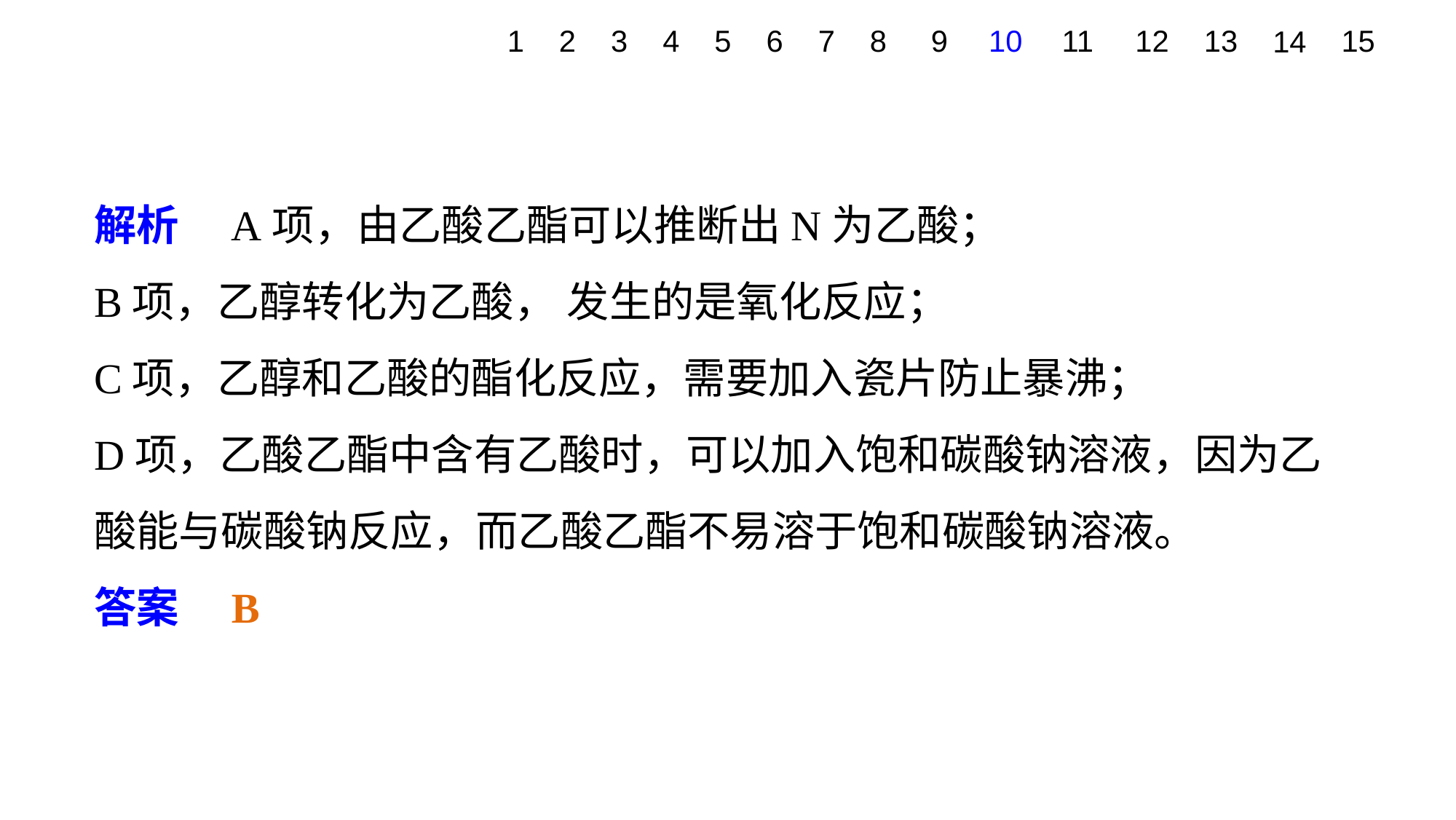

1
2
3
4
5
6
7
8
9
10
12
13
15
11
14
解析　A项，由乙酸乙酯可以推断出N为乙酸；
B项，乙醇转化为乙酸， 发生的是氧化反应；
C项，乙醇和乙酸的酯化反应，需要加入瓷片防止暴沸；
D项，乙酸乙酯中含有乙酸时，可以加入饱和碳酸钠溶液，因为乙酸能与碳酸钠反应，而乙酸乙酯不易溶于饱和碳酸钠溶液。
答案　B